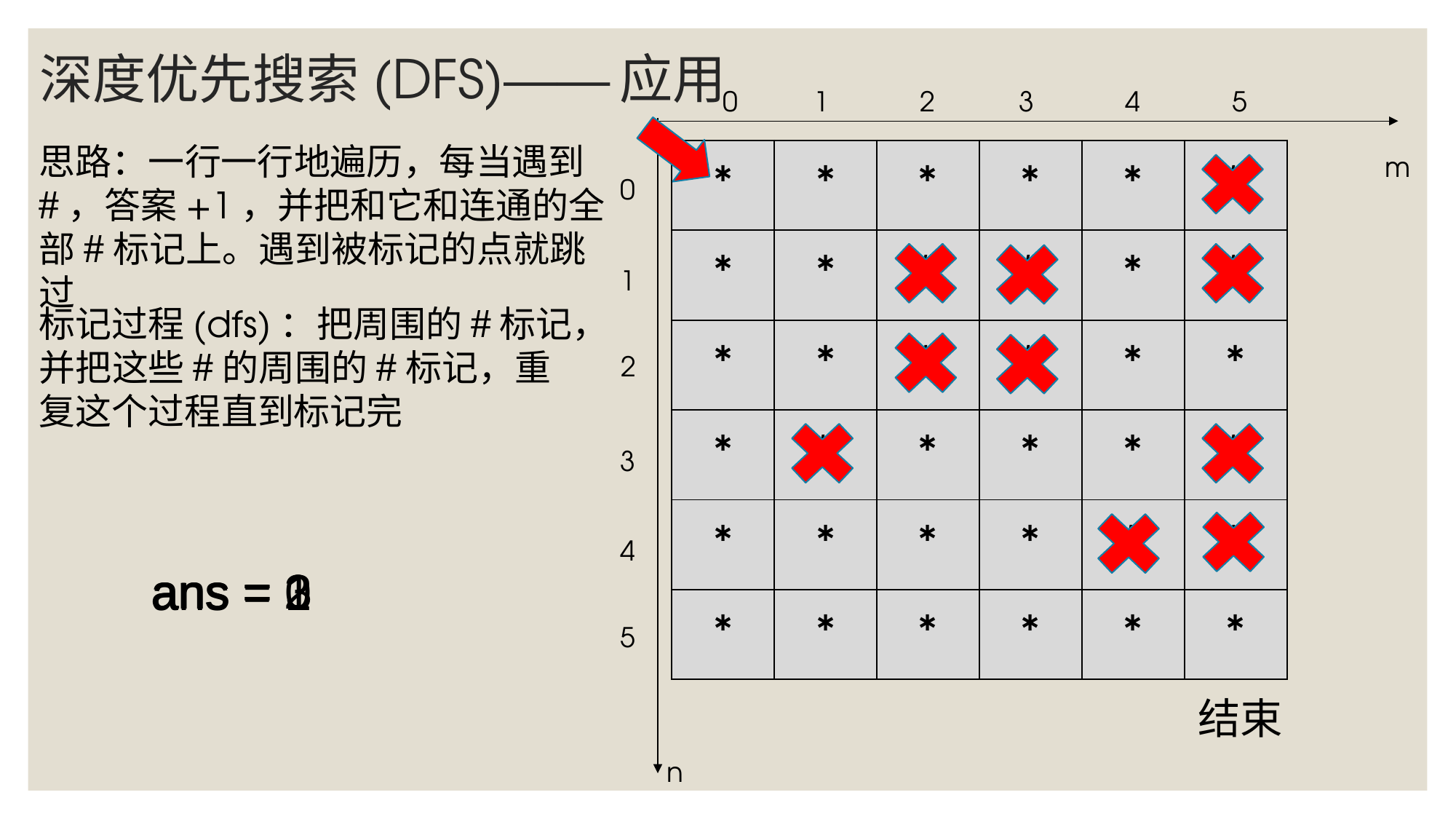

# 深度优先搜索(DFS)——应用
0          1            2           3            4            5
												 m

思路：一行一行地遍历，每当遇到#，答案+1，并把和它和连通的全部#标记上。遇到被标记的点就跳过
| \* | \* | \* | \* | \* | # |
| --- | --- | --- | --- | --- | --- |
| \* | \* | # | # | \* | # |
| \* | \* | # | # | \* | \* |
| \* | # | \* | \* | \* | # |
| \* | \* | \* | \* | # | # |
| \* | \* | \* | \* | \* | \* |

0

1
标记过程(dfs)：把周围的#标记，并把这些#的周围的#标记，重复这个过程直到标记完

2

3

4
ans = 3
ans = 2
ans = 0
ans = 1
5
结束
n